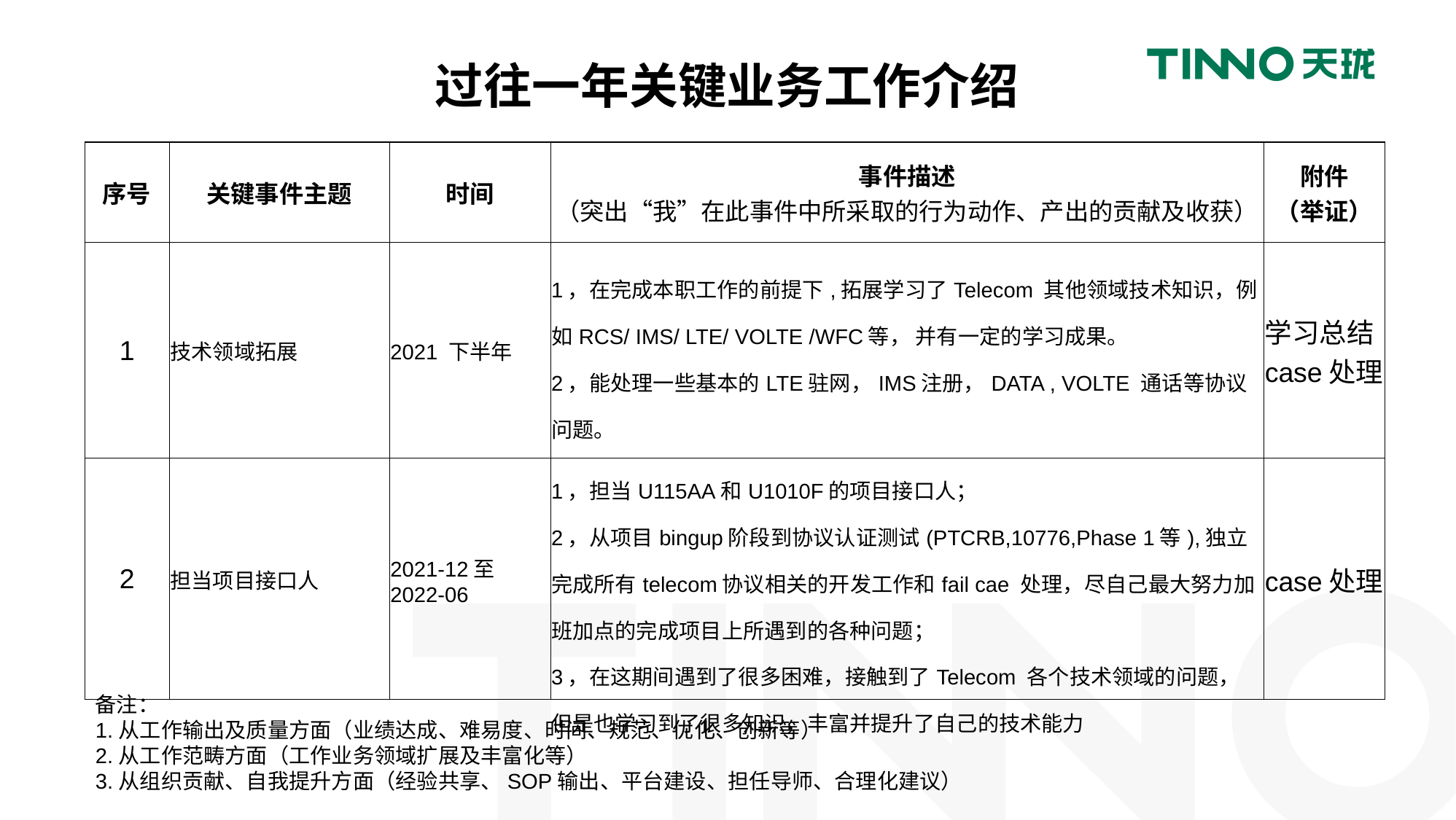

过往一年关键业务工作介绍
| 序号 | 关键事件主题 | 时间 | 事件描述 （突出“我”在此事件中所采取的行为动作、产出的贡献及收获） | 附件 （举证） |
| --- | --- | --- | --- | --- |
| 1 | 技术领域拓展 | 2021 下半年 | 1，在完成本职工作的前提下,拓展学习了Telecom 其他领域技术知识，例如RCS/ IMS/ LTE/ VOLTE /WFC等， 并有一定的学习成果。 2，能处理一些基本的LTE驻网，IMS注册，DATA , VOLTE 通话等协议问题。 | 学习总结 case处理 |
| 2 | 担当项目接口人 | 2021-12至 2022-06 | 1，担当U115AA和U1010F的项目接口人； 2，从项目bingup阶段到协议认证测试(PTCRB,10776,Phase 1等),独立完成所有telecom协议相关的开发工作和fail cae 处理，尽自己最大努力加班加点的完成项目上所遇到的各种问题； 3，在这期间遇到了很多困难，接触到了Telecom 各个技术领域的问题， 但是也学习到了很多知识，丰富并提升了自己的技术能力 | case处理 |
备注：
1.从工作输出及质量方面（业绩达成、难易度、时间、规范、优化、创新等）
2.从工作范畴方面（工作业务领域扩展及丰富化等）
3.从组织贡献、自我提升方面（经验共享、SOP输出、平台建设、担任导师、合理化建议）